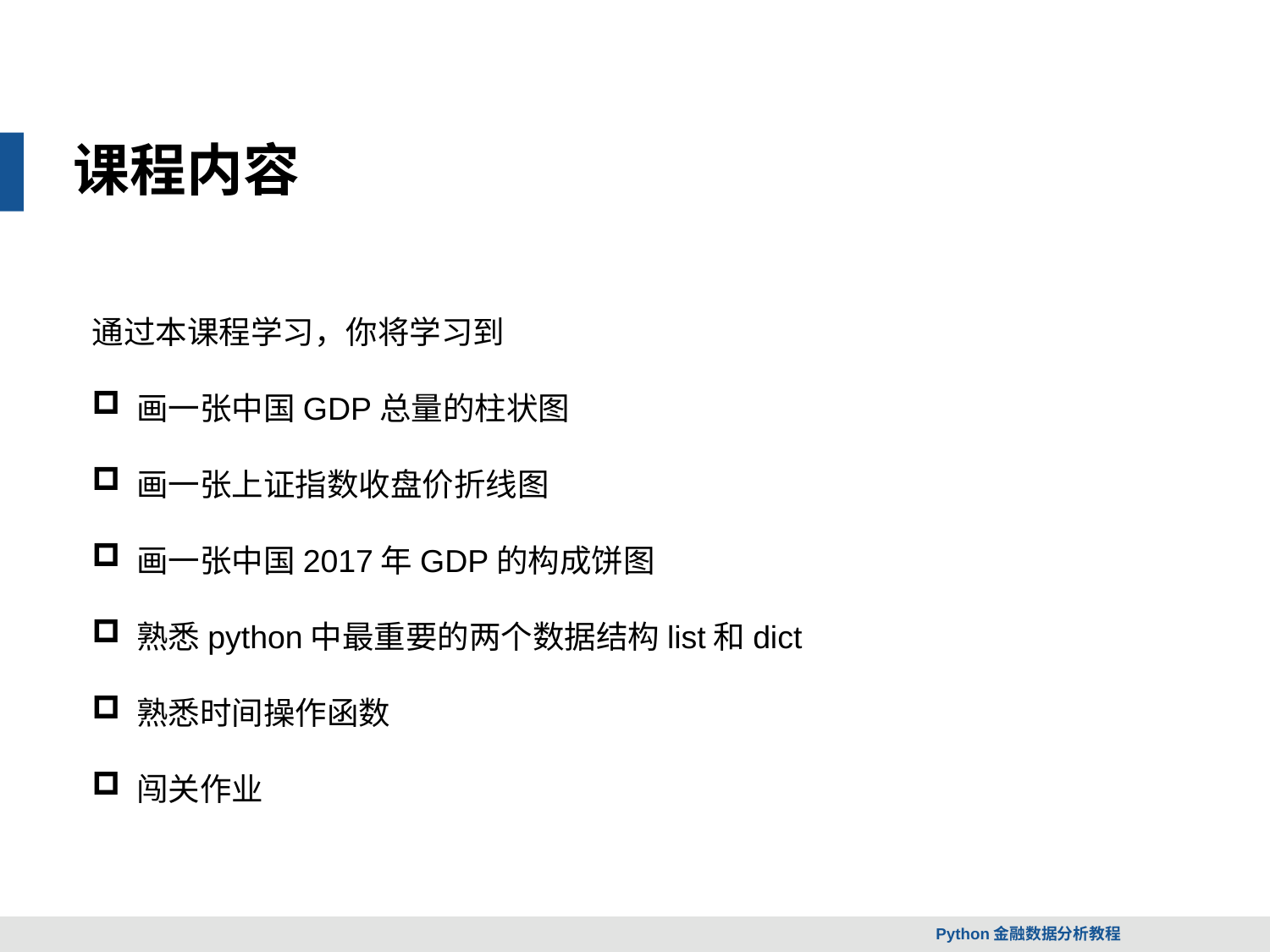

课程内容
通过本课程学习，你将学习到
 画一张中国GDP总量的柱状图
 画一张上证指数收盘价折线图
 画一张中国2017年GDP的构成饼图
 熟悉python中最重要的两个数据结构list和dict
 熟悉时间操作函数
 闯关作业
Python金融数据分析教程